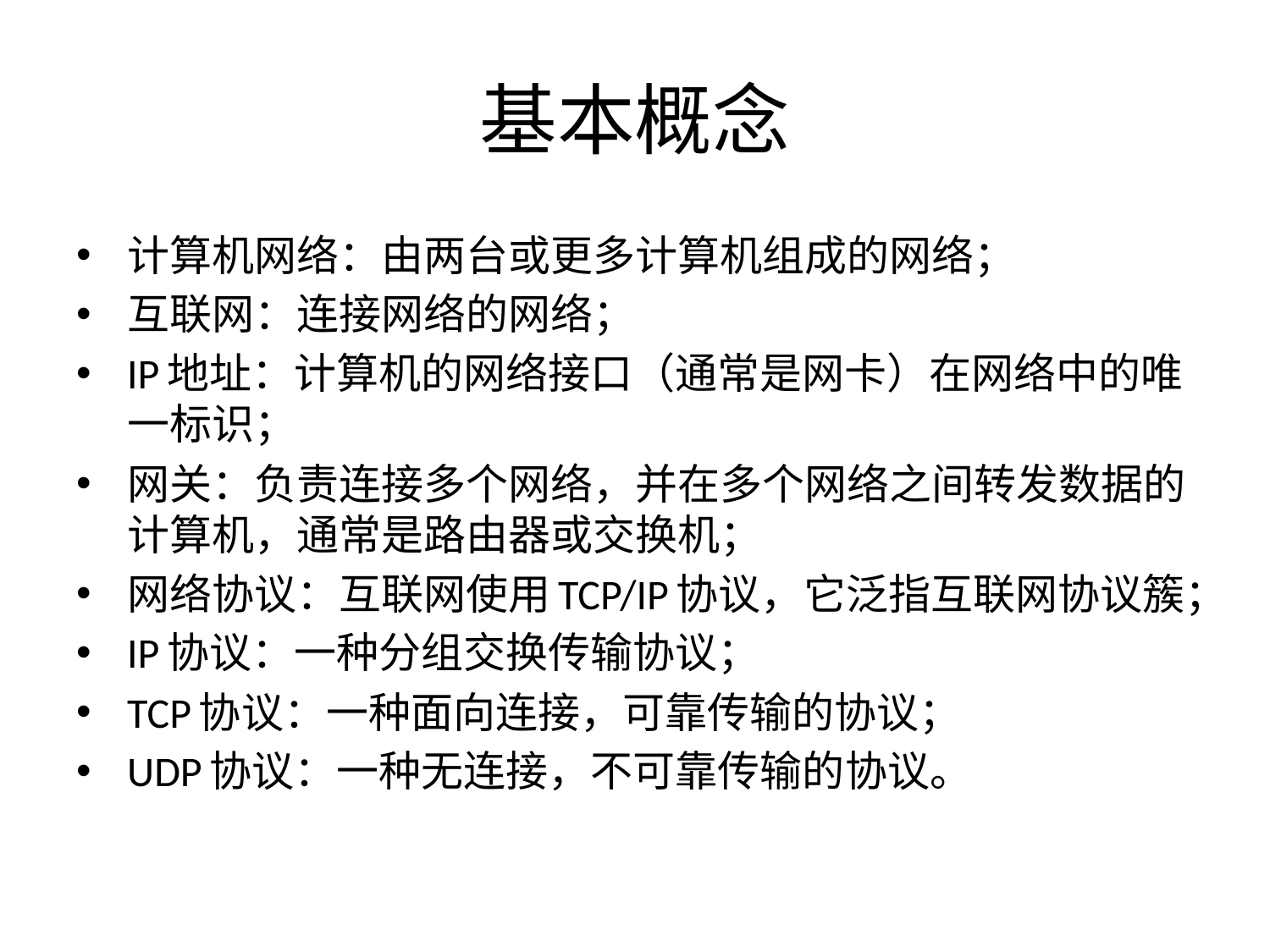

# 基本概念
计算机网络：由两台或更多计算机组成的网络；
互联网：连接网络的网络；
IP地址：计算机的网络接口（通常是网卡）在网络中的唯一标识；
网关：负责连接多个网络，并在多个网络之间转发数据的计算机，通常是路由器或交换机；
网络协议：互联网使用TCP/IP协议，它泛指互联网协议簇；
IP协议：一种分组交换传输协议；
TCP协议：一种面向连接，可靠传输的协议；
UDP协议：一种无连接，不可靠传输的协议。